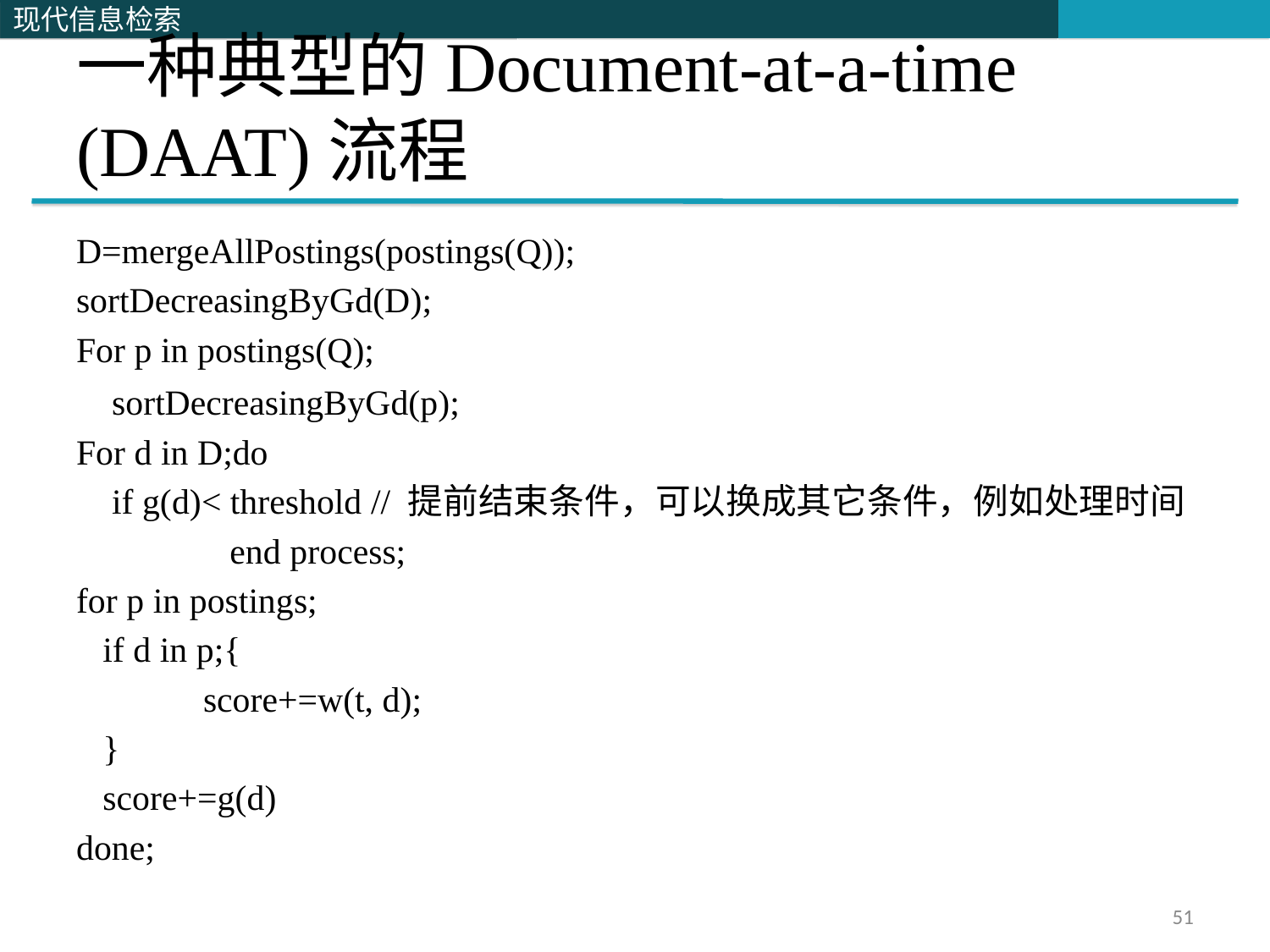

# 一种典型的Document-at-a-time (DAAT)流程
D=mergeAllPostings(postings(Q));
sortDecreasingByGd(D);
For p in postings(Q);
    sortDecreasingByGd(p);
For d in D;do
    if g(d)< threshold // 提前结束条件，可以换成其它条件，例如处理时间
	   end process;
for p in postings;
   if d in p;{
	score+=w(t, d);
   }
   score+=g(d)
done;

51